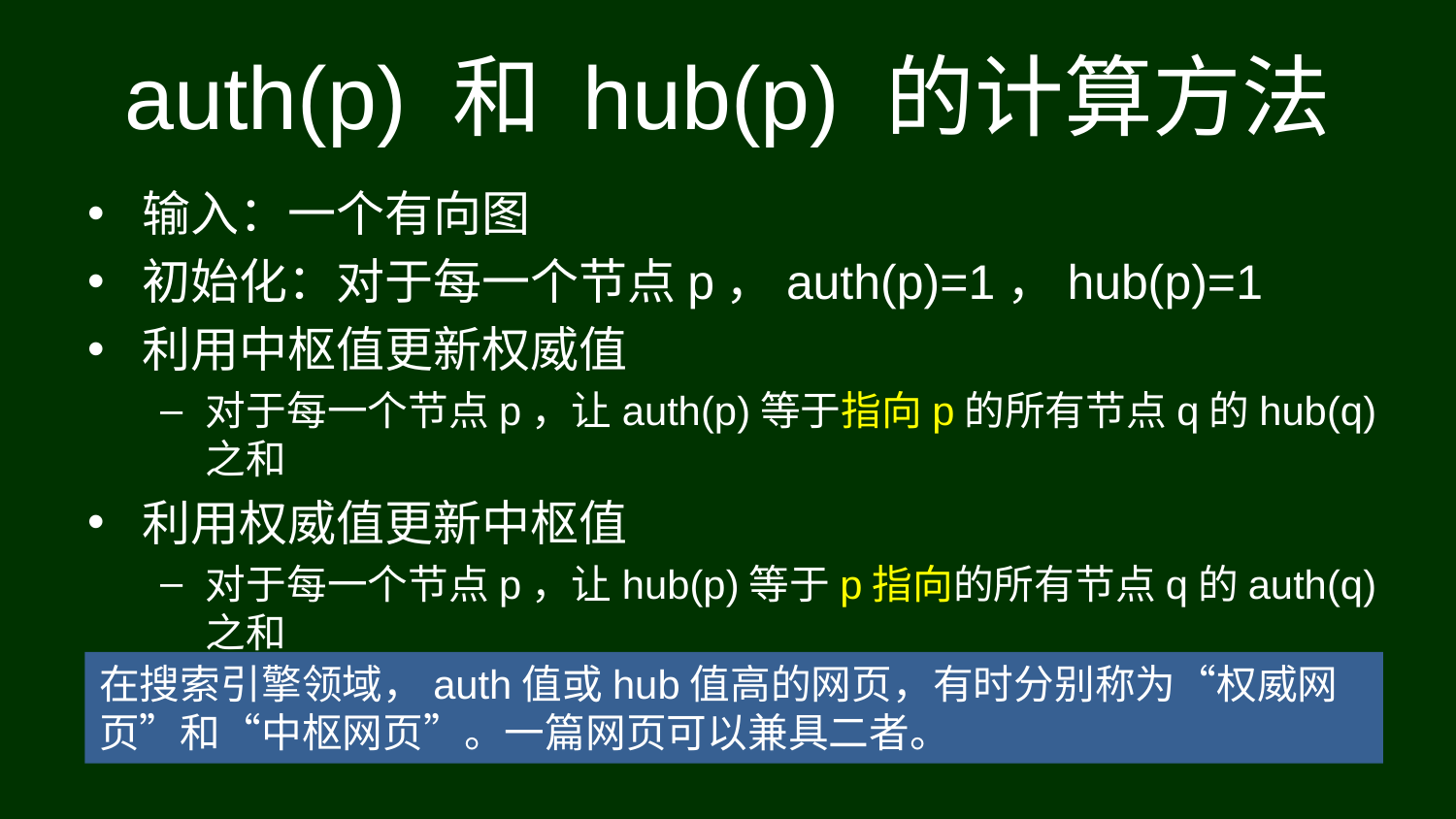

# auth(p) 和 hub(p) 的计算方法
输入：一个有向图
初始化：对于每一个节点p，auth(p)=1，hub(p)=1
利用中枢值更新权威值
对于每一个节点p，让auth(p)等于指向p的所有节点q的hub(q)之和
利用权威值更新中枢值
对于每一个节点p，让hub(p)等于p指向的所有节点q的auth(q)之和
重复上述两步若干（k）次
在搜索引擎领域，auth值或hub值高的网页，有时分别称为“权威网页”和“中枢网页”。一篇网页可以兼具二者。